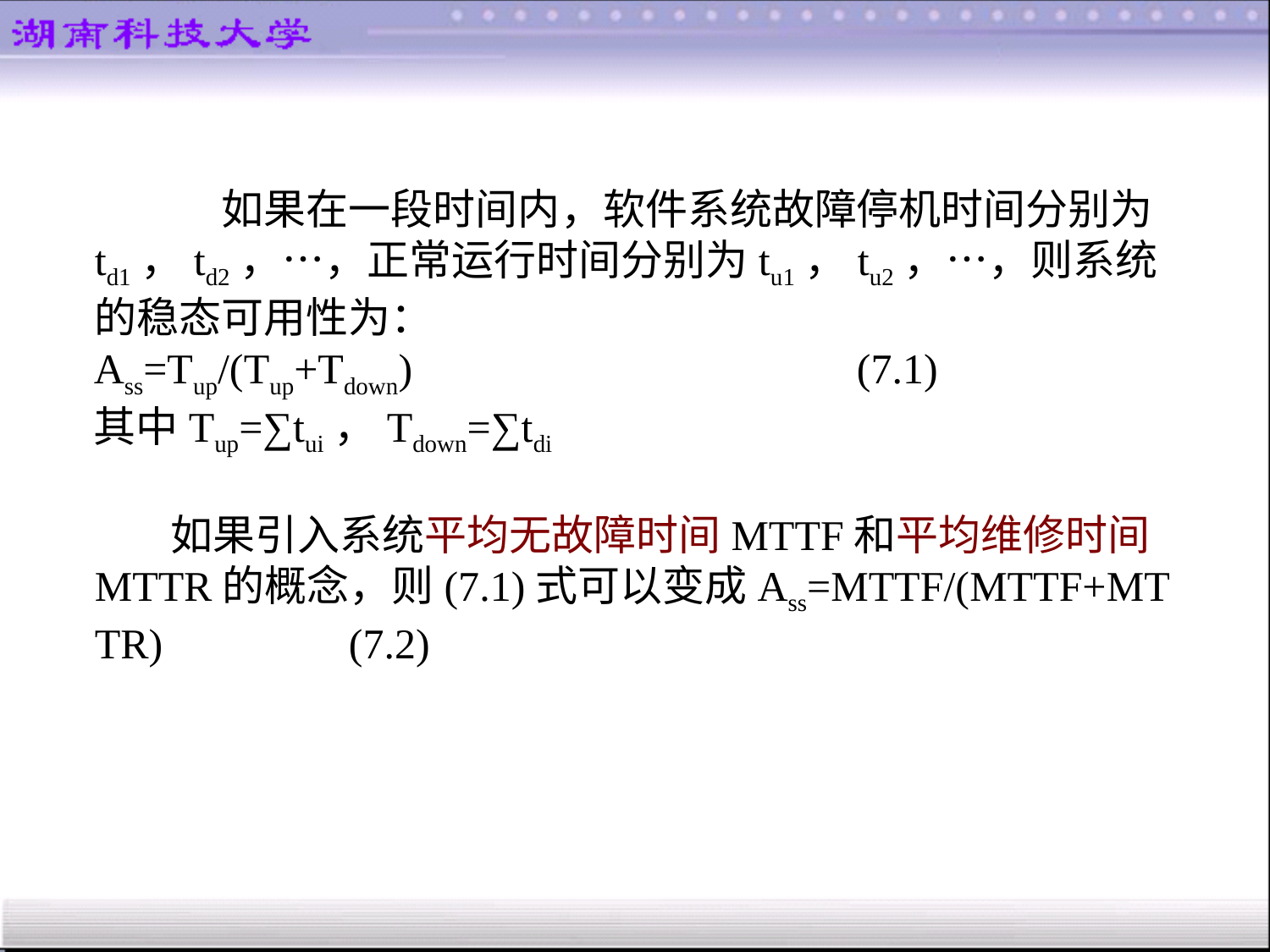

如果在一段时间内，软件系统故障停机时间分别为td1，td2，…，正常运行时间分别为tu1，tu2，…，则系统的稳态可用性为：
Ass=Tup/(Tup+Tdown)				(7.1)
其中Tup=∑tui，Tdown=∑tdi

       如果引入系统平均无故障时间MTTF和平均维修时间MTTR的概念，则(7.1)式可以变成Ass=MTTF/(MTTF+MTTR)		(7.2)